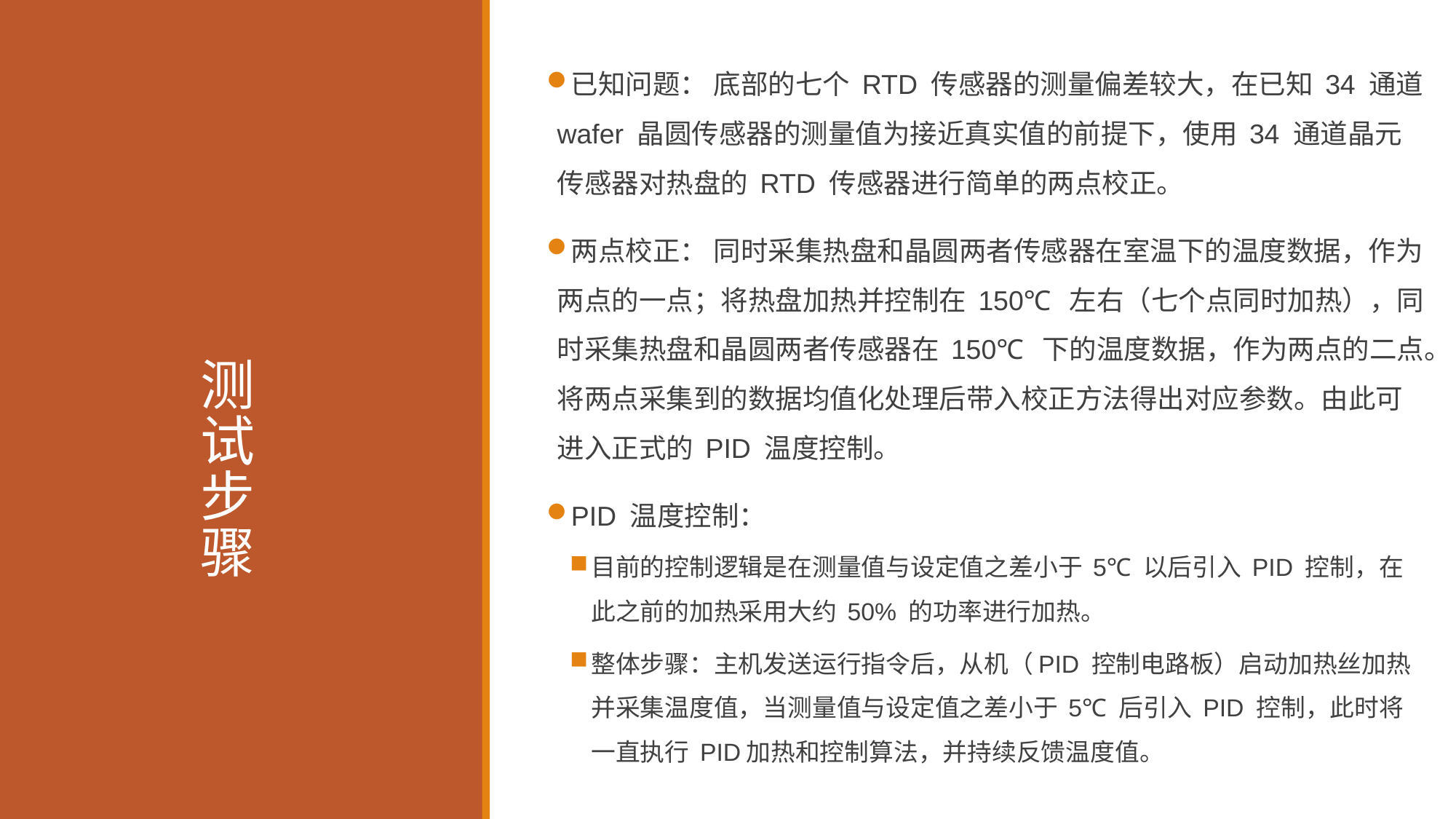

已知问题： 底部的七个 RTD 传感器的测量偏差较大，在已知 34 通道 wafer 晶圆传感器的测量值为接近真实值的前提下，使用 34 通道晶元传感器对热盘的 RTD 传感器进行简单的两点校正。
两点校正： 同时采集热盘和晶圆两者传感器在室温下的温度数据，作为两点的一点；将热盘加热并控制在 150℃ 左右（七个点同时加热），同时采集热盘和晶圆两者传感器在 150℃ 下的温度数据，作为两点的二点。将两点采集到的数据均值化处理后带入校正方法得出对应参数。由此可进入正式的 PID 温度控制。
PID 温度控制：
目前的控制逻辑是在测量值与设定值之差小于 5℃ 以后引入 PID 控制，在此之前的加热采用大约 50% 的功率进行加热。
整体步骤：主机发送运行指令后，从机（PID 控制电路板）启动加热丝加热并采集温度值，当测量值与设定值之差小于 5℃ 后引入 PID 控制，此时将一直执行 PID加热和控制算法，并持续反馈温度值。
# 测试步骤